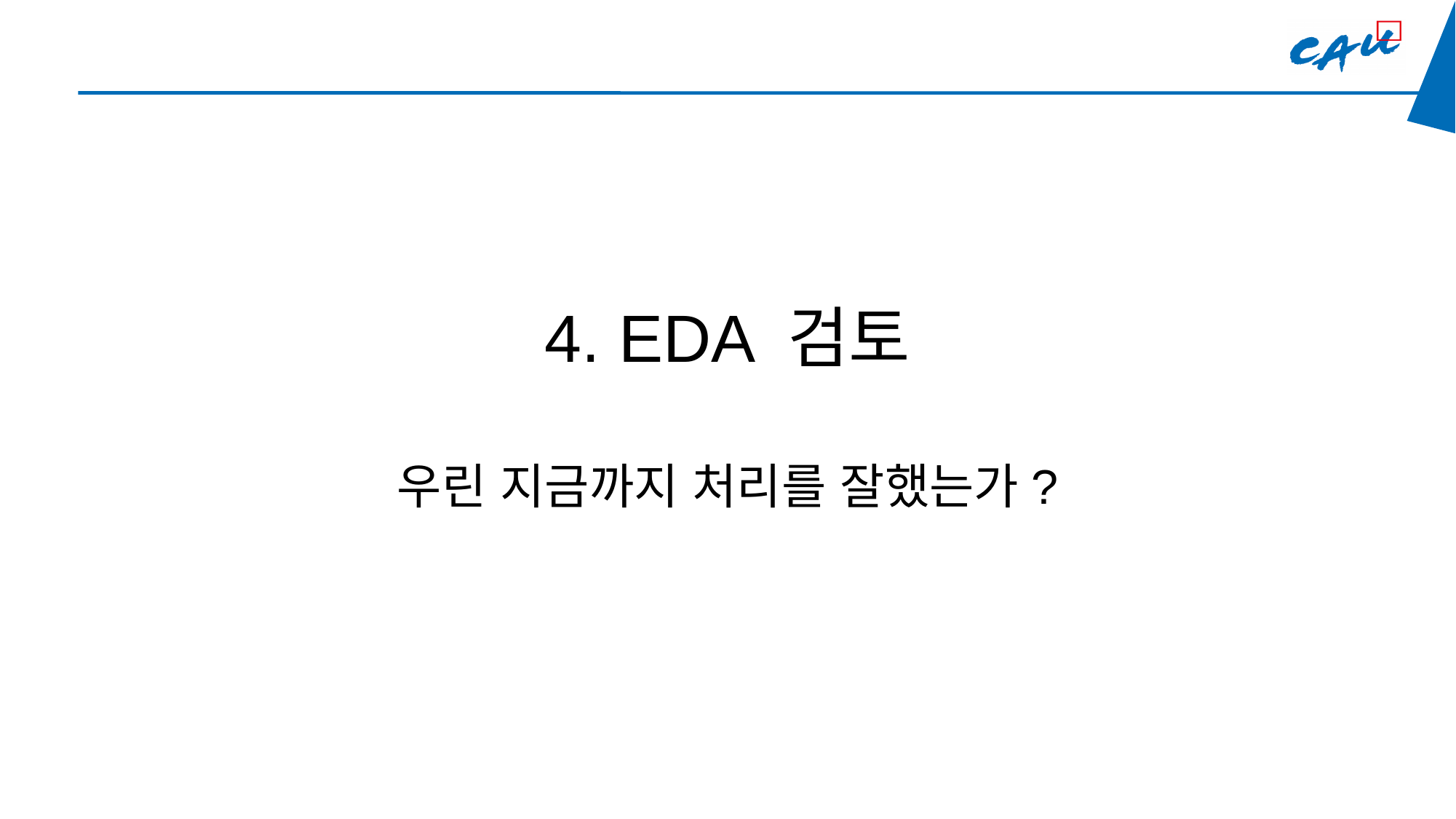

4. EDA 검토

우린 지금까지 처리를 잘했는가?